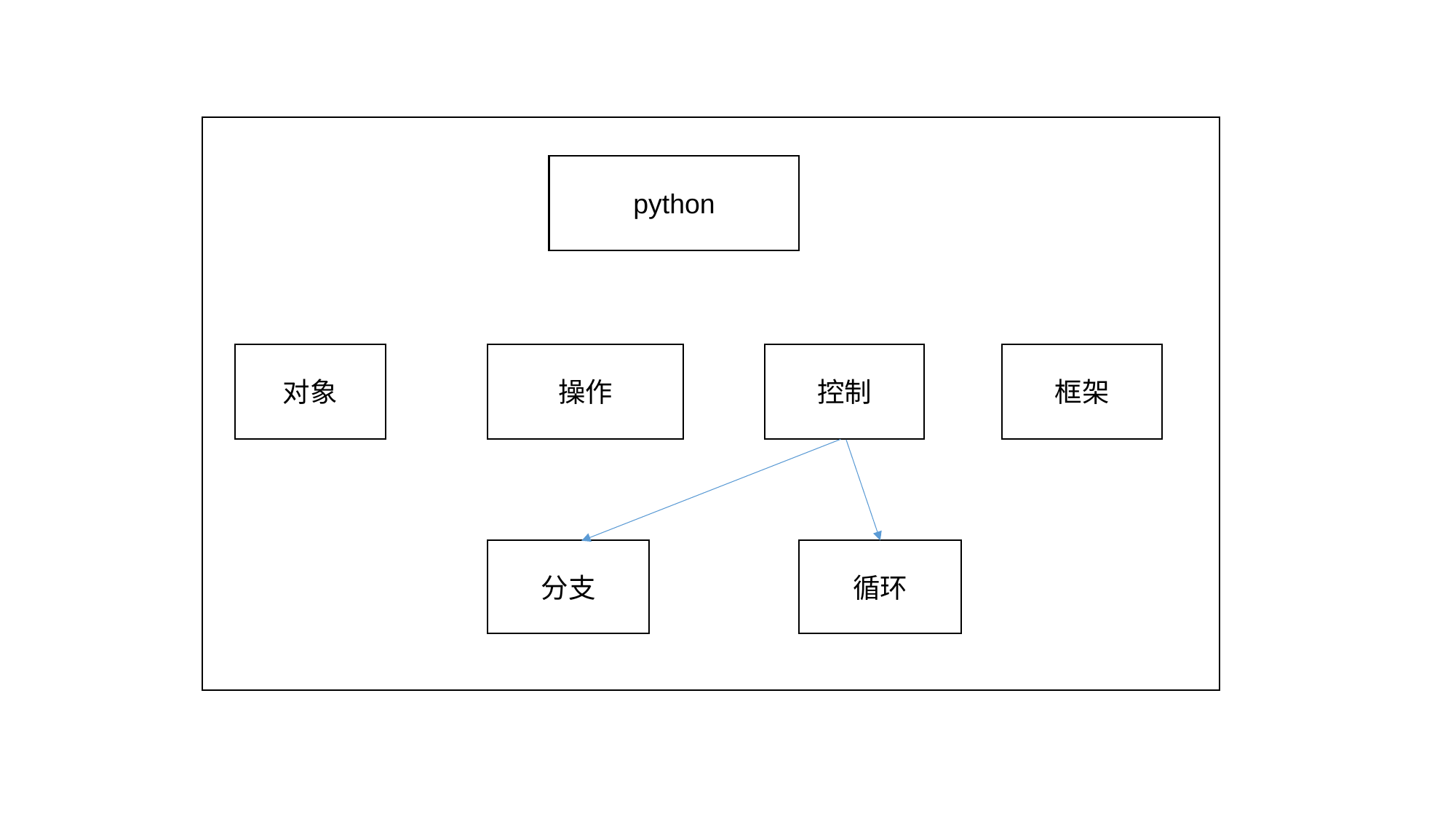

python
框架
控制
操作
对象
分支
循环